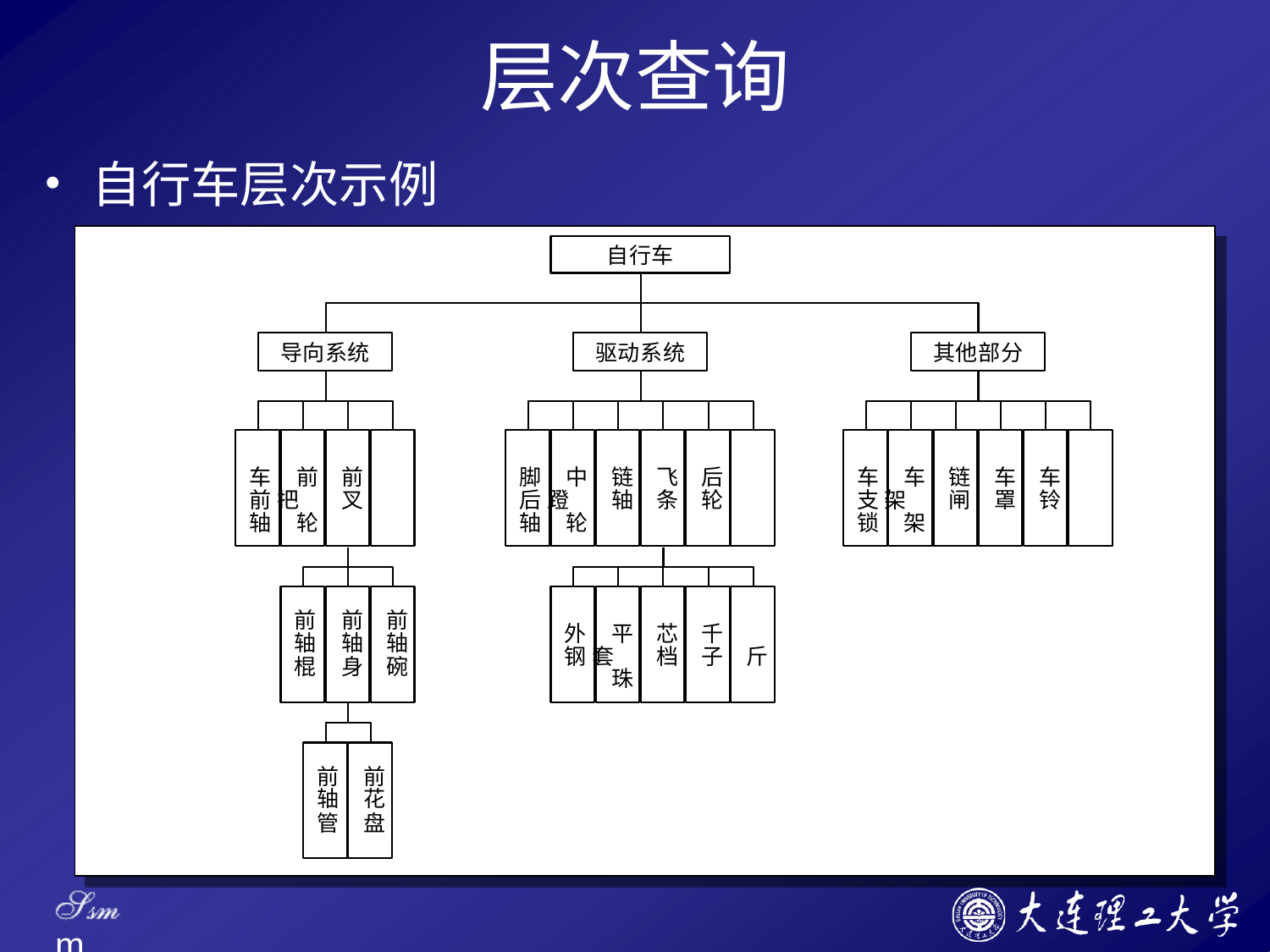

# 层次查询
自行车层次示例

自行车

导向系统
驱动系统
其他部分

车	前	前	前 把	叉	轴	轮
脚	中	链	飞	后	后 蹬	轴	条	轮	轴	轮
车	车	链	车	车	支 架	闸	罩	铃	锁	架

前	前	前
轴	轴	轴
棍	身	碗
外	平	芯	千	钢 套	档	子	斤	珠

前	前
轴	花
管	盘

Ssm